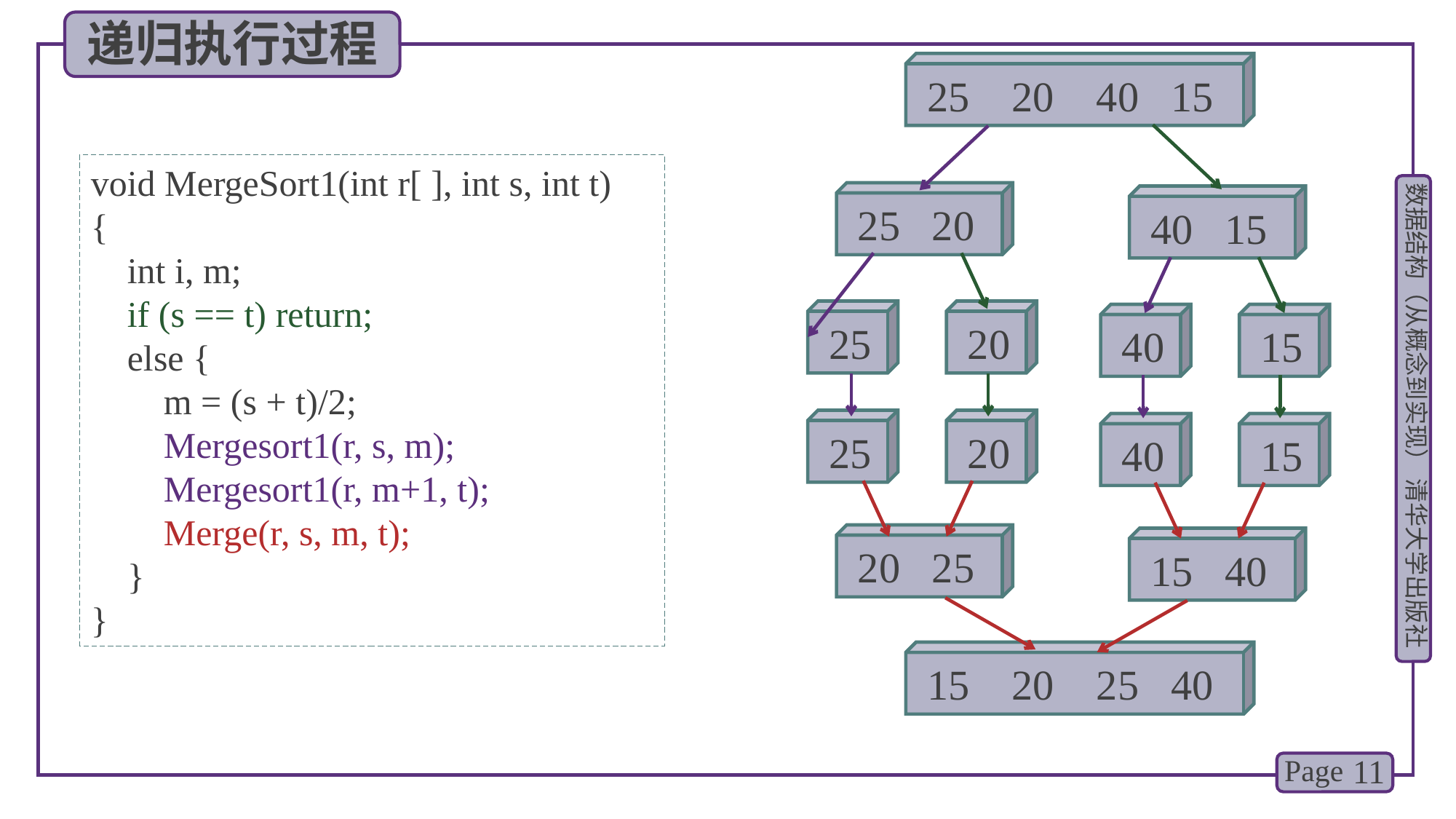

递归执行过程

 25    20    40   15
void MergeSort1(int r[ ], int s, int t)
{
    int i, m;
    if (s == t) return;
    else {
        m = (s + t)/2;
        Mergesort1(r, s, m);
        Mergesort1(r, m+1, t);
        Merge(r, s, m, t);
    }
}
 25   20
 40   15
 25
 20
 40
 15
 25
 20
 40
 15
 20   25
 15   40
 15    20    25   40